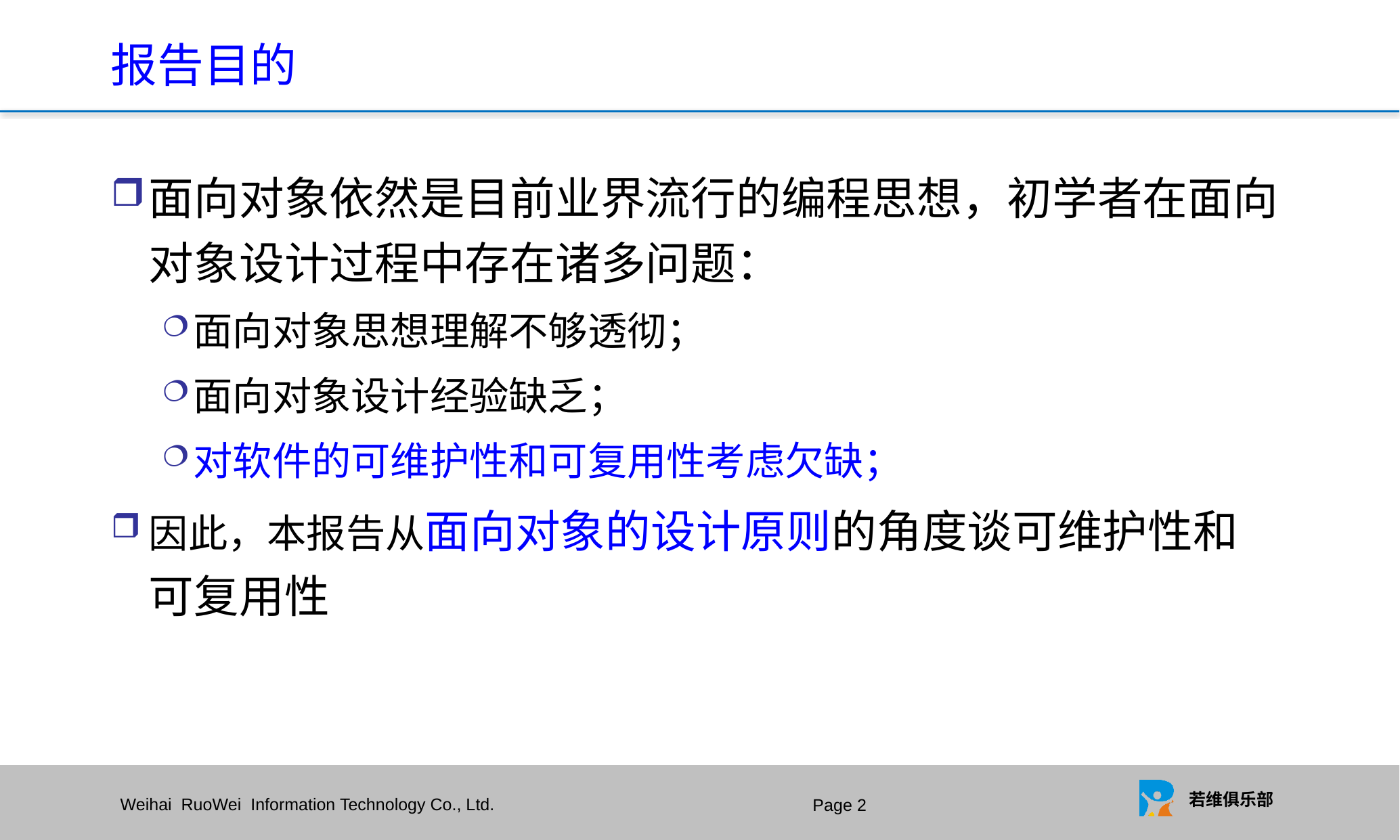

# 报告目的
面向对象依然是目前业界流行的编程思想，初学者在面向对象设计过程中存在诸多问题：
面向对象思想理解不够透彻；
面向对象设计经验缺乏；
对软件的可维护性和可复用性考虑欠缺；
因此，本报告从面向对象的设计原则的角度谈可维护性和可复用性
Page 2